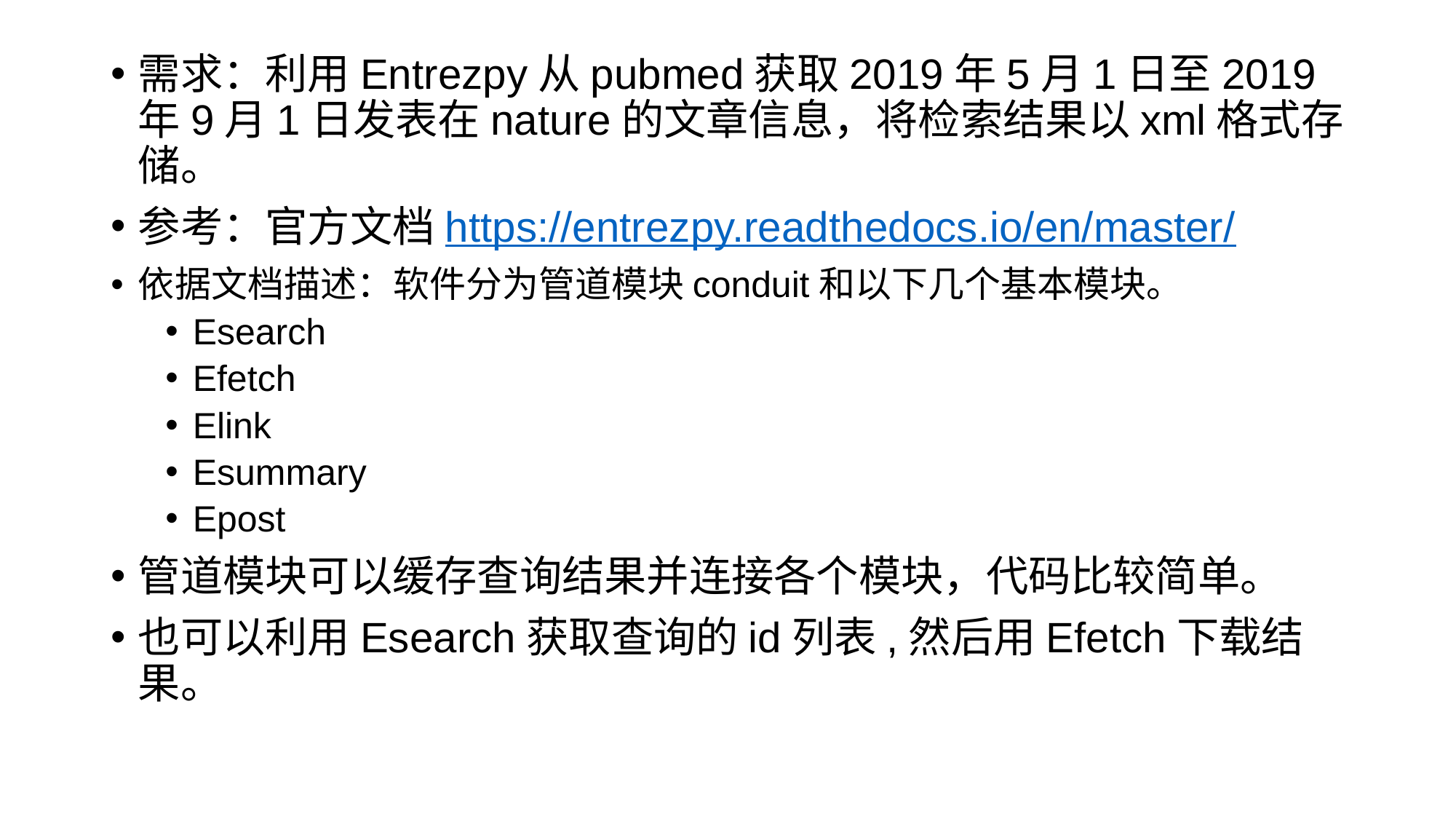

需求：利用Entrezpy从pubmed获取2019年5月1日至2019年9月1日发表在nature的文章信息，将检索结果以xml格式存储。
参考：官方文档https://entrezpy.readthedocs.io/en/master/
依据文档描述：软件分为管道模块conduit和以下几个基本模块。
Esearch
Efetch
Elink
Esummary
Epost
管道模块可以缓存查询结果并连接各个模块，代码比较简单。
也可以利用Esearch获取查询的id列表,然后用Efetch下载结果。